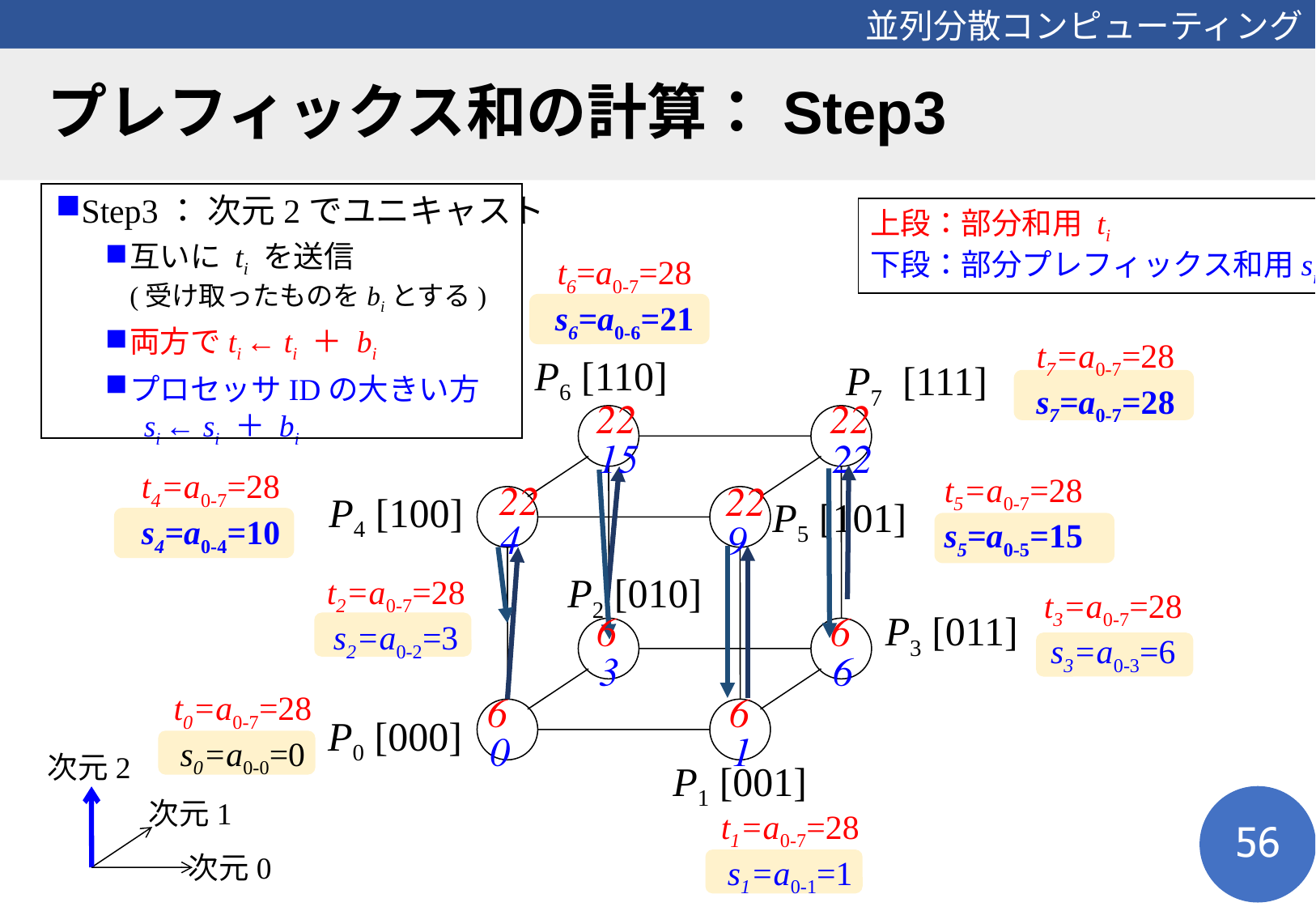

# プレフィックス和の計算：Step3
Step3： 次元2でユニキャスト
互いに ti を送信
(受け取ったものをbiとする)
両方でti ← ti ＋ bi
プロセッサIDの大きい方
 si ← si ＋ bi

上段：部分和用 ti
下段：部分プレフィックス和用si
t6=a0-7=28
s6=a0-6=21

t7=a0-7=28
s7=a0-7=28
P6 [110]
P7  [111]

P4 [100]
P5 [101]

P2 [010]
P3 [011]

P0 [000]

P1 [001]

22
22
22
22
6
6
6
6
15
22
4
9
3
6
0
1
t4=a0-7=28
s4=a0-4=10
t5=a0-7=28
s5=a0-5=15

t2=a0-7=28
s2=a0-2=3
t3=a0-7=28
s3=a0-3=6

t0=a0-7=28
s0=a0-0=0

次元2

次元1

次元0

t1=a0-7=28
s1=a0-1=1
56